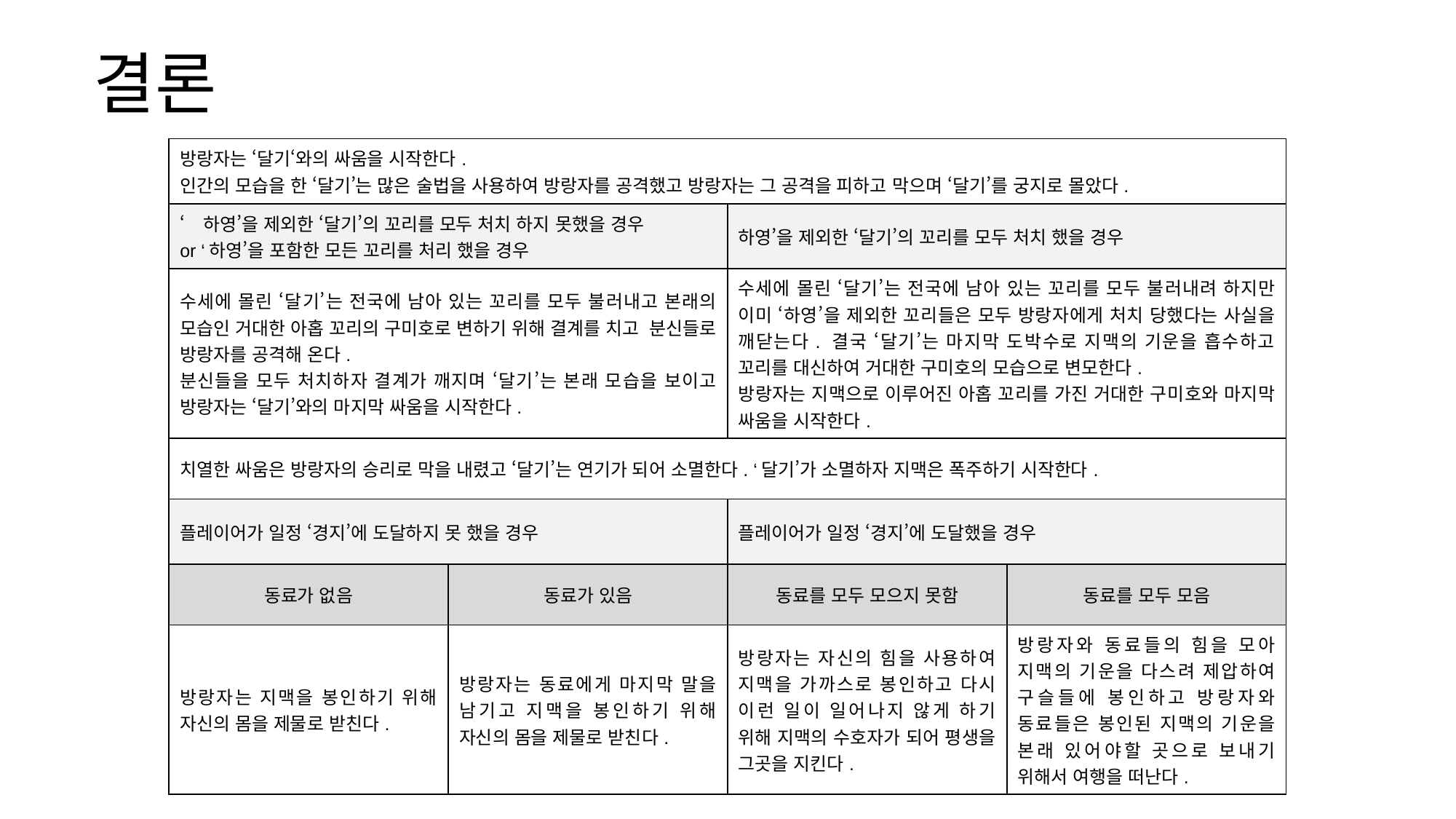

# 결론
| 방랑자는 ‘달기‘와의 싸움을 시작한다. 인간의 모습을 한 ‘달기’는 많은 술법을 사용하여 방랑자를 공격했고 방랑자는 그 공격을 피하고 막으며 ‘달기’를 궁지로 몰았다. |  |  |  |
| --- | --- | --- | --- |
| ‘하영’을 제외한 ‘달기’의 꼬리를 모두 처치 하지 못했을 경우 or ‘하영’을 포함한 모든 꼬리를 처리 했을 경우 |  | 하영’을 제외한 ‘달기’의 꼬리를 모두 처치 했을 경우 |  |
| 수세에 몰린 ‘달기’는 전국에 남아 있는 꼬리를 모두 불러내고 본래의 모습인 거대한 아홉 꼬리의 구미호로 변하기 위해 결계를 치고 분신들로 방랑자를 공격해 온다. 분신들을 모두 처치하자 결계가 깨지며 ‘달기’는 본래 모습을 보이고 방랑자는 ‘달기’와의 마지막 싸움을 시작한다. |  | 수세에 몰린 ‘달기’는 전국에 남아 있는 꼬리를 모두 불러내려 하지만 이미 ‘하영’을 제외한 꼬리들은 모두 방랑자에게 처치 당했다는 사실을 깨닫는다. 결국 ‘달기’는 마지막 도박수로 지맥의 기운을 흡수하고 꼬리를 대신하여 거대한 구미호의 모습으로 변모한다. 방랑자는 지맥으로 이루어진 아홉 꼬리를 가진 거대한 구미호와 마지막 싸움을 시작한다. |  |
| 치열한 싸움은 방랑자의 승리로 막을 내렸고 ‘달기’는 연기가 되어 소멸한다. ‘달기’가 소멸하자 지맥은 폭주하기 시작한다. |  |  |  |
| 플레이어가 일정 ‘경지’에 도달하지 못 했을 경우 |  | 플레이어가 일정 ‘경지’에 도달했을 경우 |  |
| 동료가 없음 | 동료가 있음 | 동료를 모두 모으지 못함 | 동료를 모두 모음 |
| 방랑자는 지맥을 봉인하기 위해 자신의 몸을 제물로 받친다. | 방랑자는 동료에게 마지막 말을 남기고 지맥을 봉인하기 위해 자신의 몸을 제물로 받친다. | 방랑자는 자신의 힘을 사용하여 지맥을 가까스로 봉인하고 다시 이런 일이 일어나지 않게 하기 위해 지맥의 수호자가 되어 평생을 그곳을 지킨다. | 방랑자와 동료들의 힘을 모아 지맥의 기운을 다스려 제압하여 구슬들에 봉인하고 방랑자와 동료들은 봉인된 지맥의 기운을 본래 있어야할 곳으로 보내기 위해서 여행을 떠난다. |